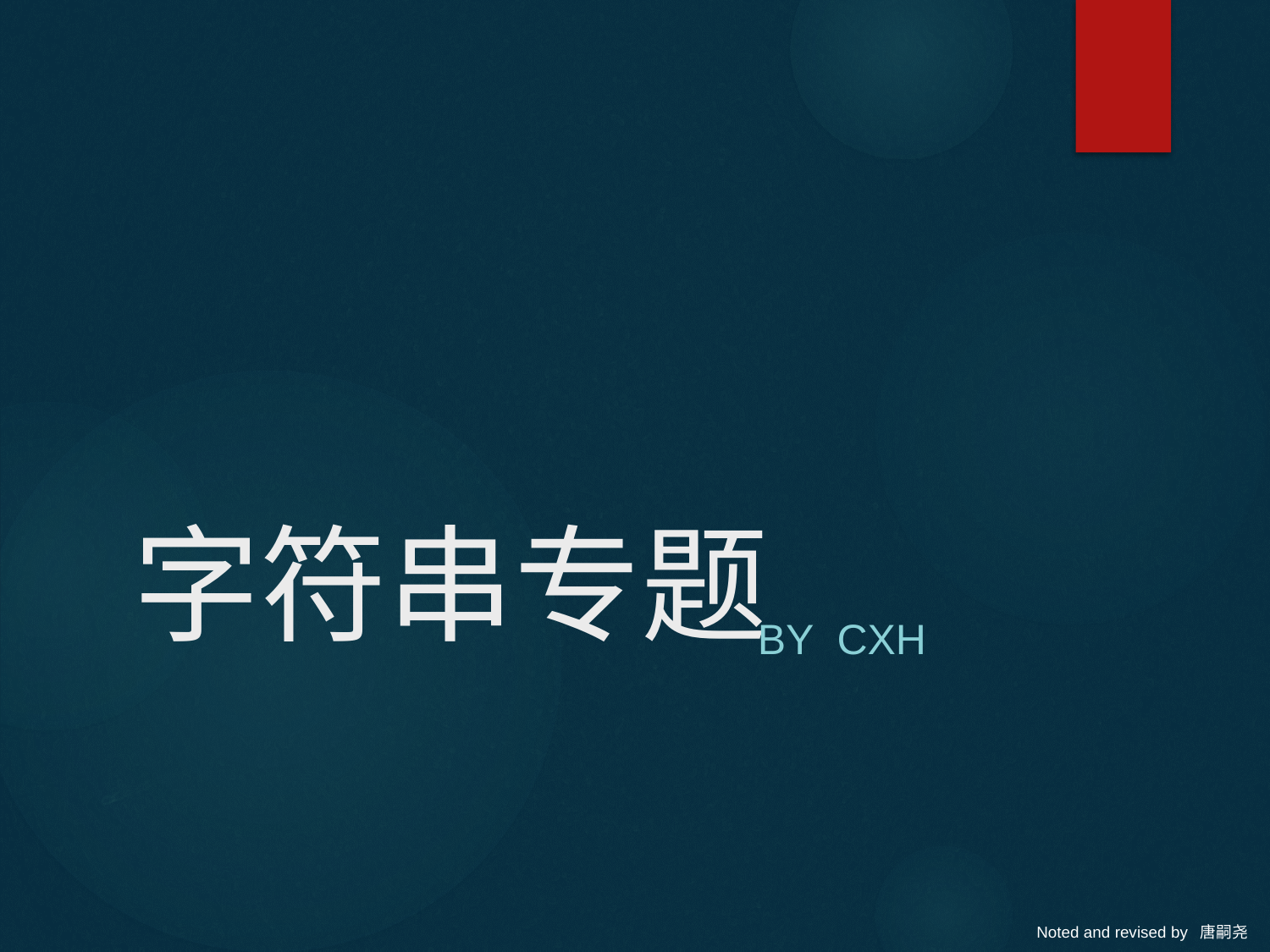

# 字符串专题
By  cxh
Noted and revised by  唐嗣尧